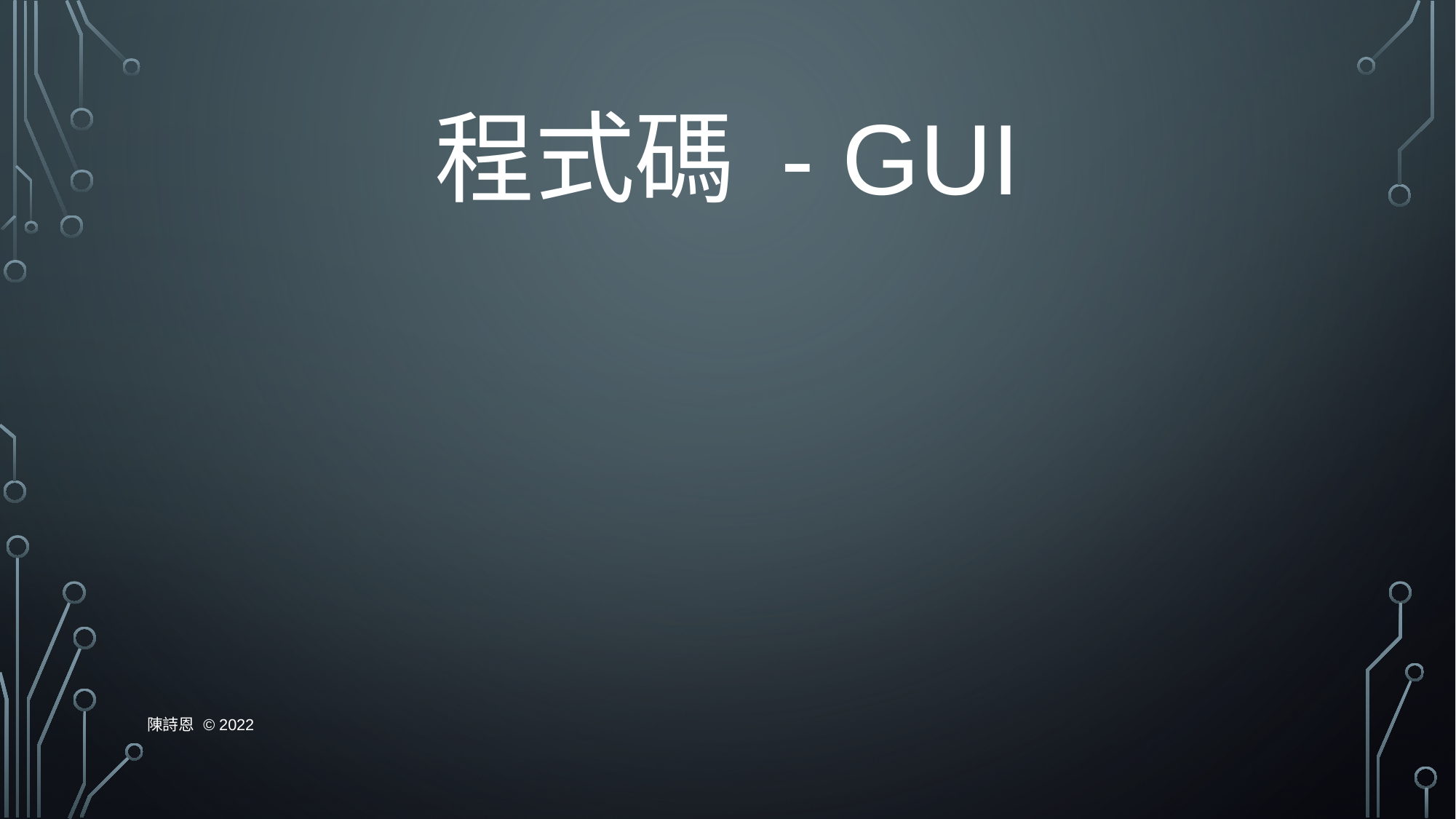

# 程式碼 - GUI

陳詩恩 © 2022